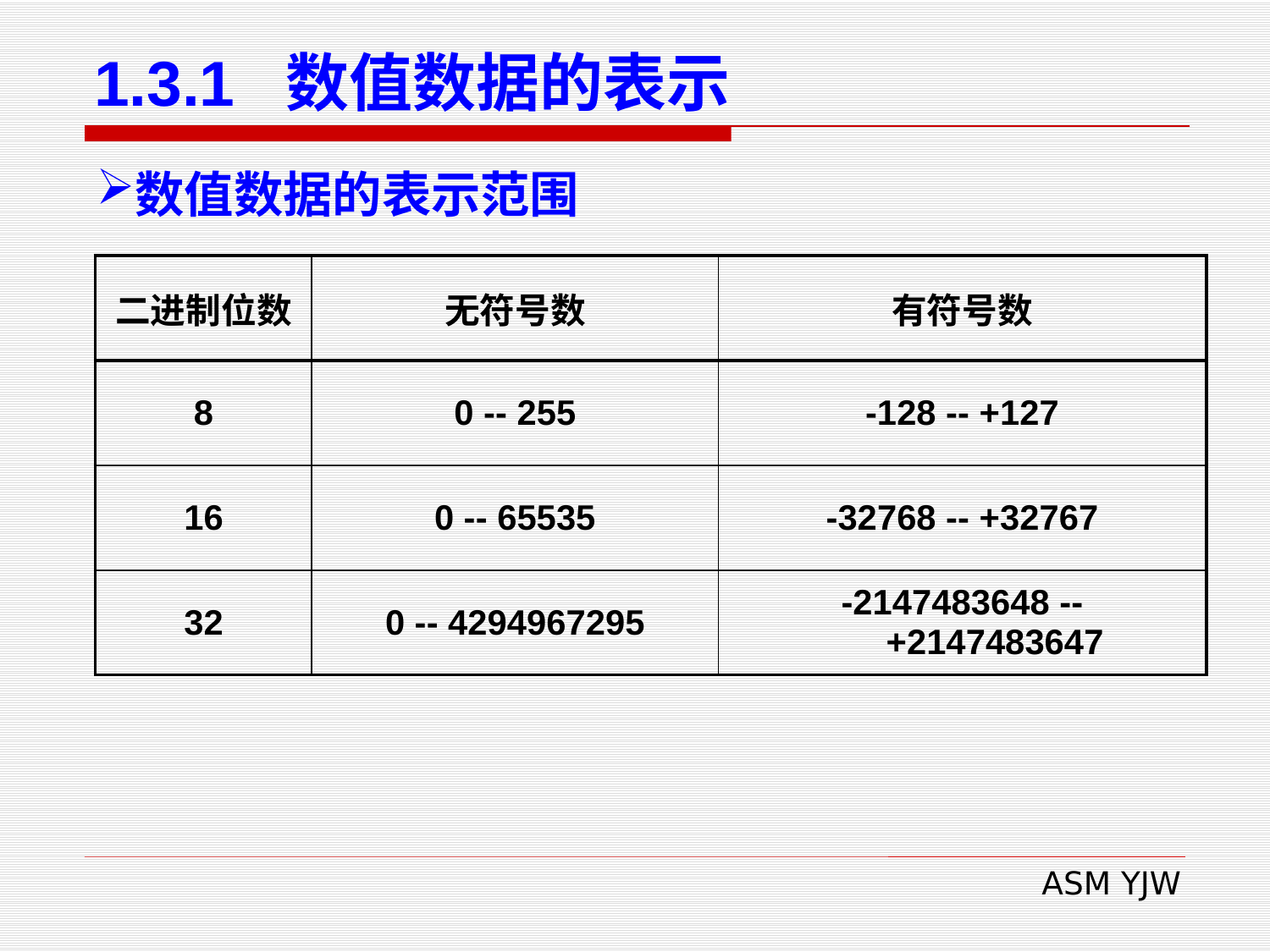

# 1.3.1  数值数据的表示
数值数据的表示范围
| 二进制位数 | 无符号数 | 有符号数 |
| --- | --- | --- |
| 8 | 0 -- 255 | -128 -- +127 |
| 16 | 0 -- 65535 | -32768 -- +32767 |
| 32 | 0 -- 4294967295 | -2147483648 -- +2147483647 |